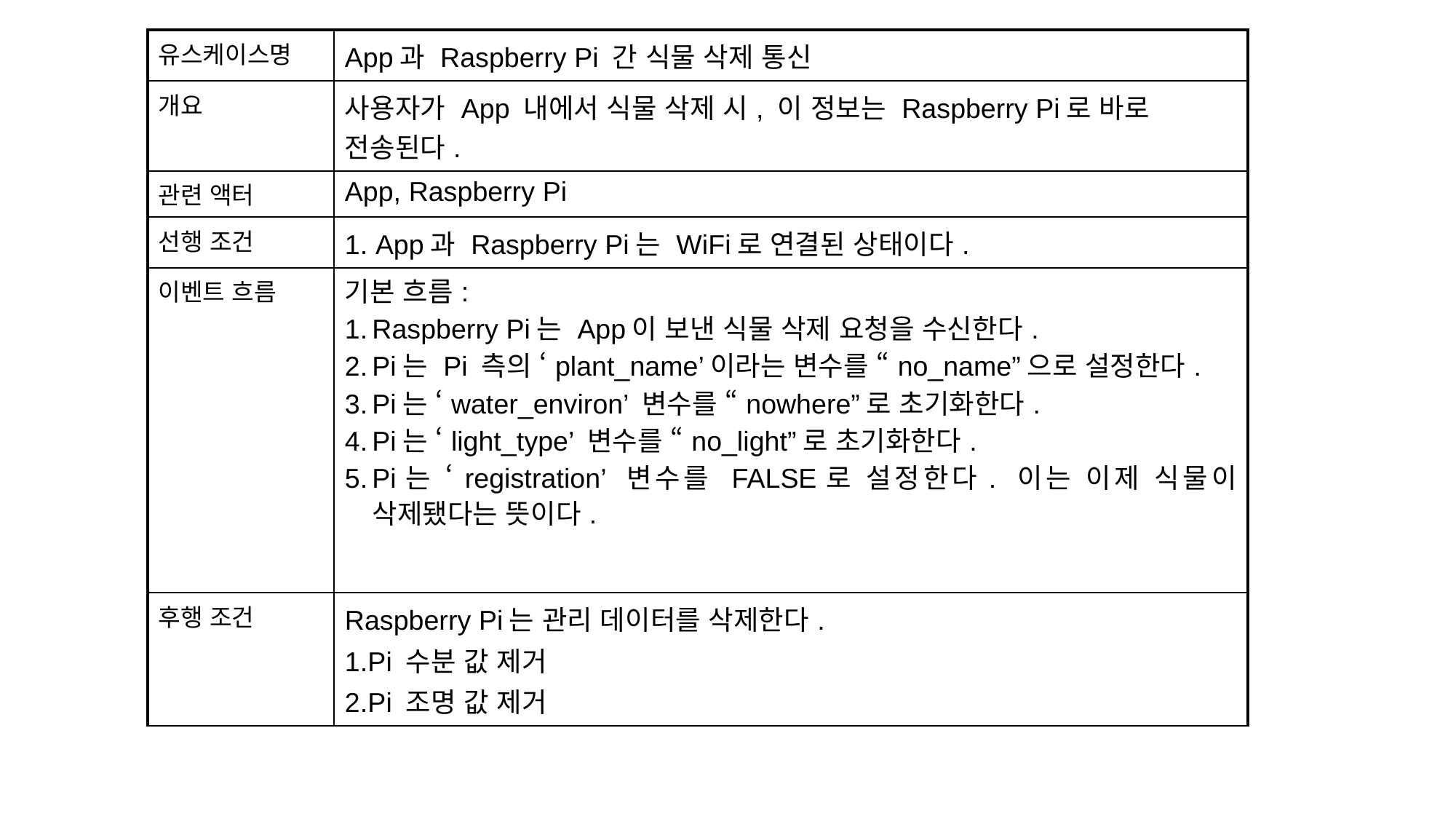

| 유스케이스명 | App과 Raspberry Pi 간 식물 삭제 통신 |
| --- | --- |
| 개요 | 사용자가 App 내에서 식물 삭제 시, 이 정보는 Raspberry Pi로 바로 전송된다. |
| 관련 액터 | App, Raspberry Pi |
| 선행 조건 | 1. App과 Raspberry Pi는 WiFi로 연결된 상태이다. |
| 이벤트 흐름 | 기본 흐름: Raspberry Pi는 App이 보낸 식물 삭제 요청을 수신한다. Pi는 Pi 측의 ‘plant\_name’이라는 변수를 “no\_name”으로 설정한다. Pi는 ‘water\_environ’ 변수를 “nowhere”로 초기화한다. Pi는 ‘light\_type’ 변수를 “no\_light”로 초기화한다. Pi는 ‘registration’ 변수를 FALSE로 설정한다. 이는 이제 식물이 삭제됐다는 뜻이다. |
| 후행 조건 | Raspberry Pi는 관리 데이터를 삭제한다. 1.Pi 수분 값 제거 2.Pi 조명 값 제거 |